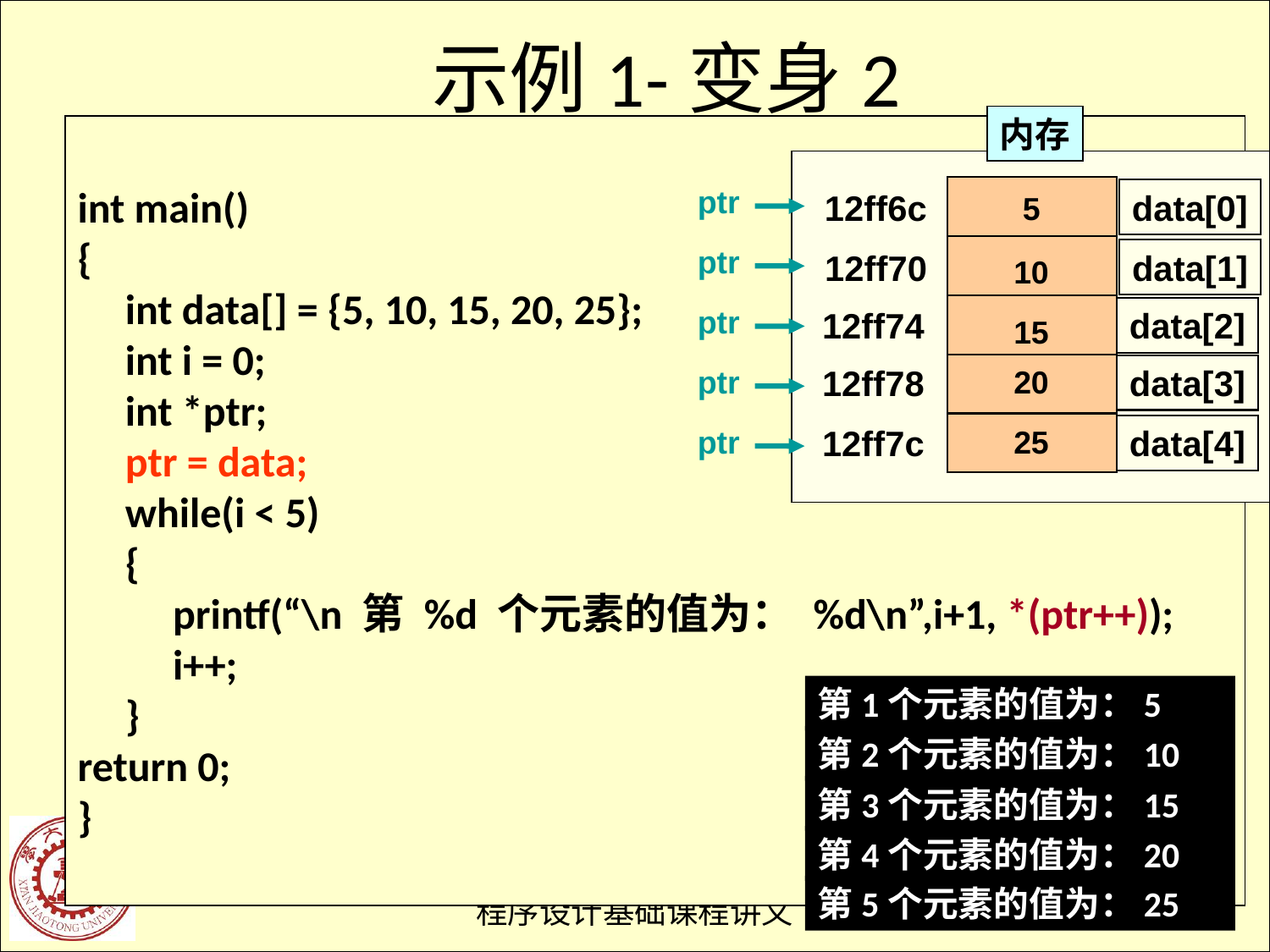

# 示例1-变身2
内存

5
10
15
20
25
12ff6c
12ff70
12ff74
12ff78
12ff7c
data[0]
data[1]
data[2]
data[3]
data[4]
int main()
{
     int data[] = {5, 10, 15, 20, 25};
     int i = 0;
     int *ptr;
     ptr = data;
     while(i < 5)
     {
          printf(“\n 第 %d 个元素的值为： %d\n”,i+1, *(ptr++));
          i++;
     }
return 0;
}
ptr

ptr

ptr

ptr

ptr

第1个元素的值为：5
第2个元素的值为：10
第3个元素的值为：15
第4个元素的值为：20
第5个元素的值为：25